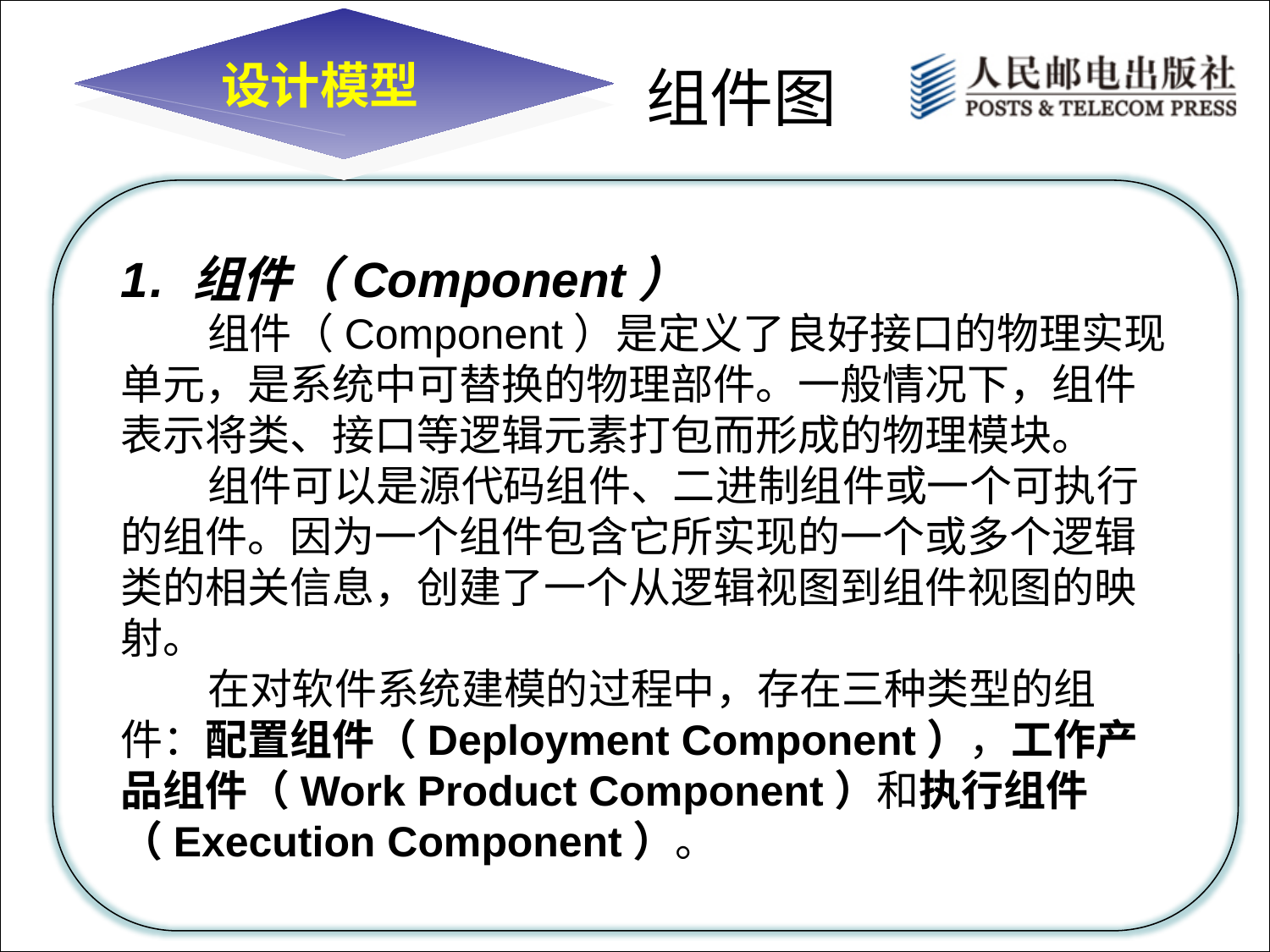

设计模型

组件图

组件（Component）
        组件（Component）是定义了良好接口的物理实现单元，是系统中可替换的物理部件。一般情况下，组件表示将类、接口等逻辑元素打包而形成的物理模块。
        组件可以是源代码组件、二进制组件或一个可执行的组件。因为一个组件包含它所实现的一个或多个逻辑类的相关信息，创建了一个从逻辑视图到组件视图的映射。
        在对软件系统建模的过程中，存在三种类型的组件：配置组件（Deployment Component），工作产品组件（Work Product Component）和执行组件（Execution Component）。